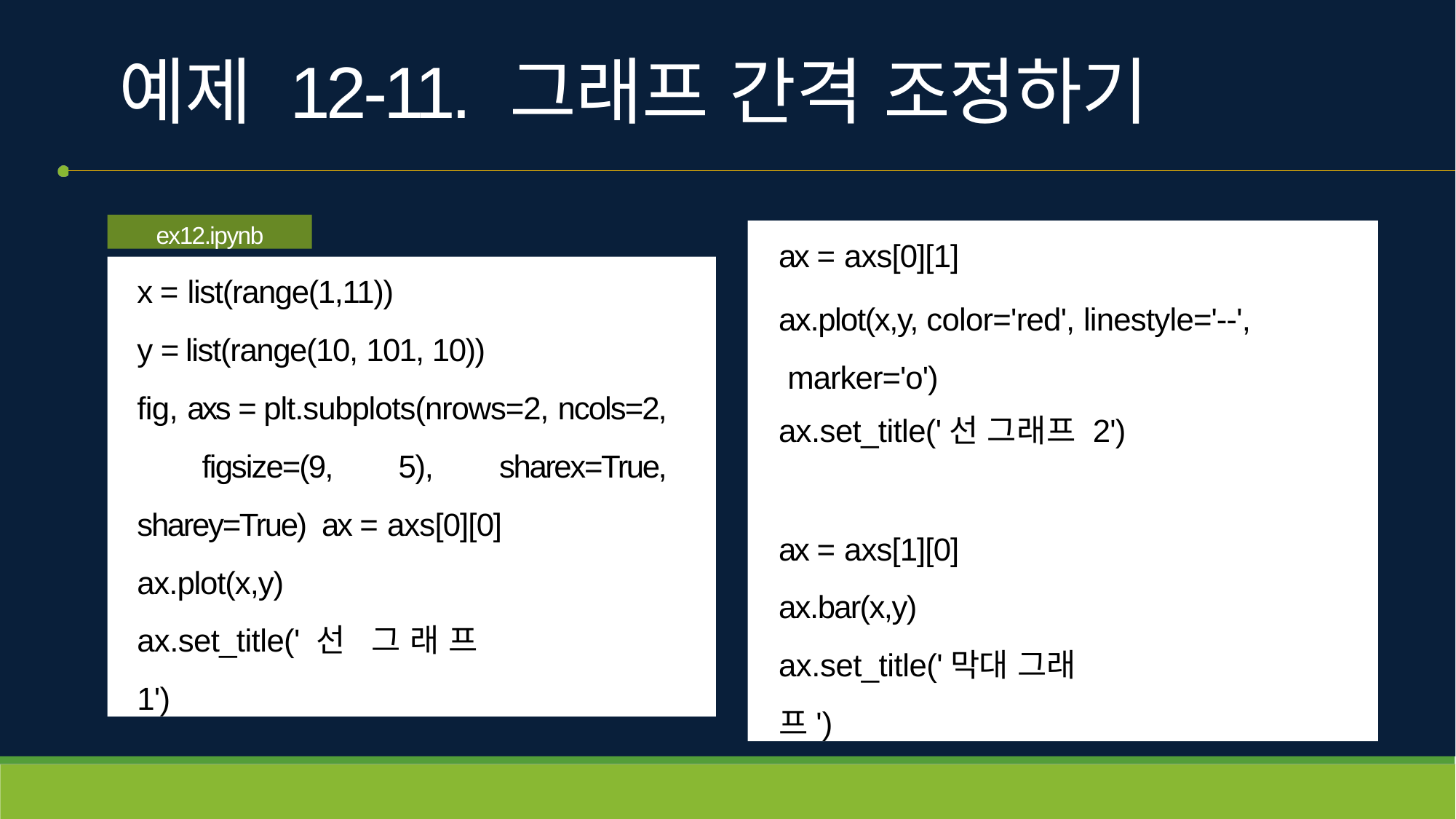

# 예제 12-11. 그래프 간격 조정하기

ex12.ipynb
ax = axs[0][1]
ax.plot(x,y, color='red', linestyle='--',  marker='o')
ax.set_title('선 그래프 2')

ax = axs[1][0]
ax.bar(x,y)  ax.set_title('막대 그래프')
x = list(range(1,11))
y = list(range(10, 101, 10))
fig, axs = plt.subplots(nrows=2, ncols=2,  figsize=(9, 5), sharex=True, sharey=True)  ax = axs[0][0]
ax.plot(x,y)  ax.set_title('선 그래프 1')